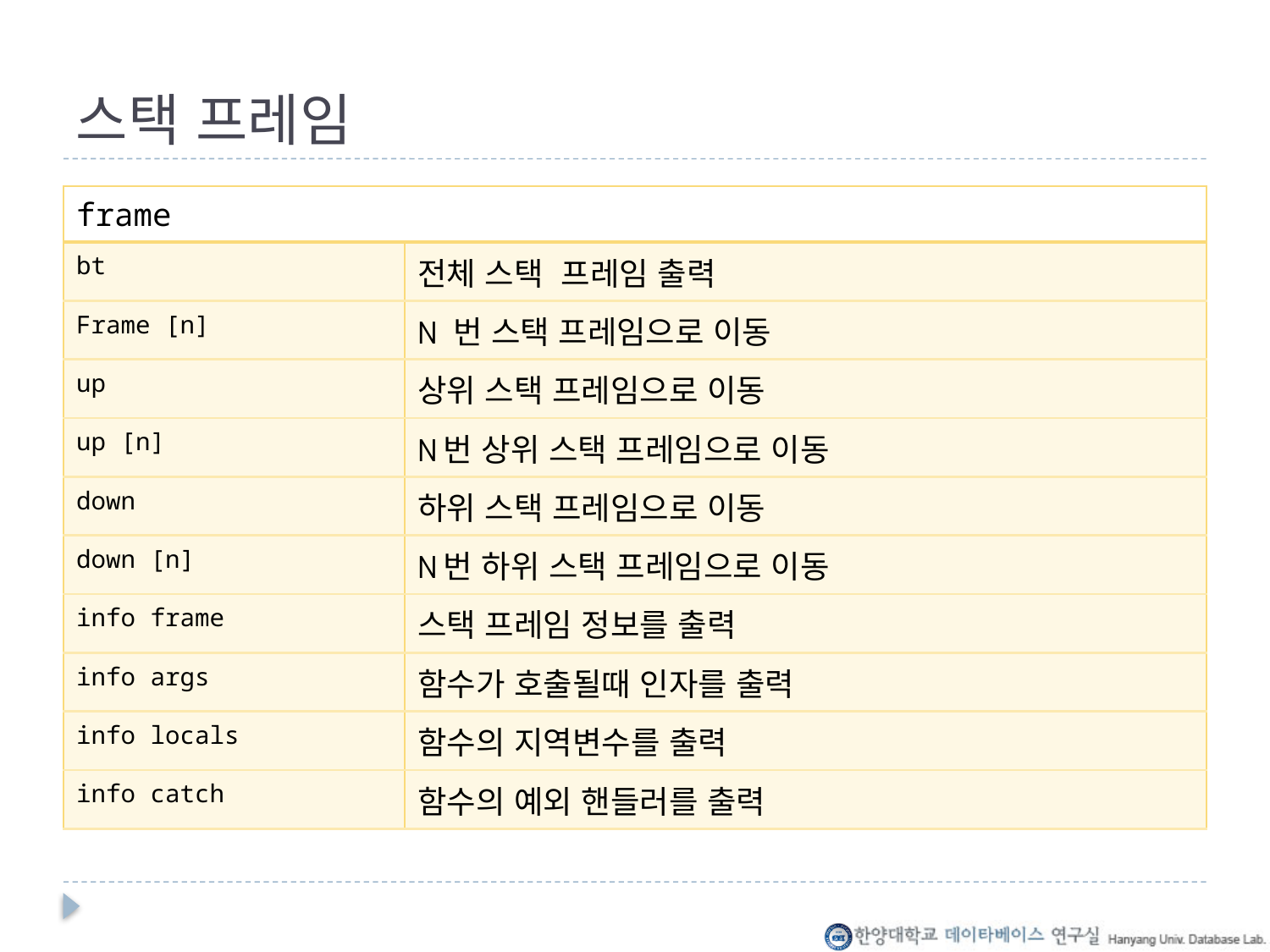

# 스택 프레임
| frame |  |
| --- | --- |
| bt | 전체 스택 프레임 출력 |
| Frame [n] | N 번 스택 프레임으로 이동 |
| up | 상위 스택 프레임으로 이동 |
| up [n] | N번 상위 스택 프레임으로 이동 |
| down | 하위 스택 프레임으로 이동 |
| down [n] | N번 하위 스택 프레임으로 이동 |
| info frame | 스택 프레임 정보를 출력 |
| info args | 함수가 호출될때 인자를 출력 |
| info locals | 함수의 지역변수를 출력 |
| info catch | 함수의 예외 핸들러를 출력 |